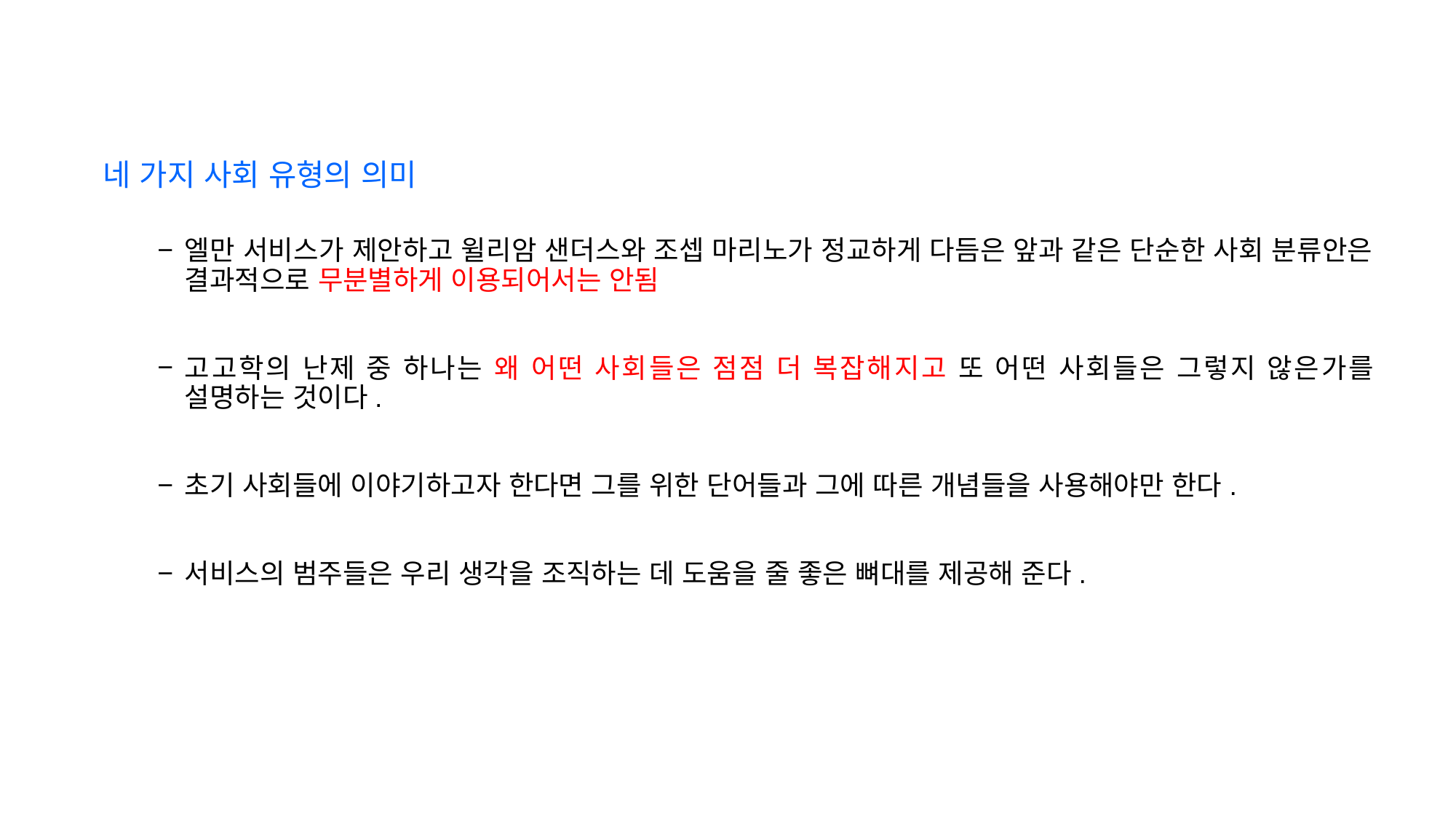

네 가지 사회 유형의 의미

엘만 서비스가 제안하고 윌리암 샌더스와 조셉 마리노가 정교하게 다듬은 앞과 같은 단순한 사회 분류안은 결과적으로 무분별하게 이용되어서는 안됨

고고학의 난제 중 하나는 왜 어떤 사회들은 점점 더 복잡해지고 또 어떤 사회들은 그렇지 않은가를 설명하는 것이다.

초기 사회들에 이야기하고자 한다면 그를 위한 단어들과 그에 따른 개념들을 사용해야만 한다.

서비스의 범주들은 우리 생각을 조직하는 데 도움을 줄 좋은 뼈대를 제공해 준다.